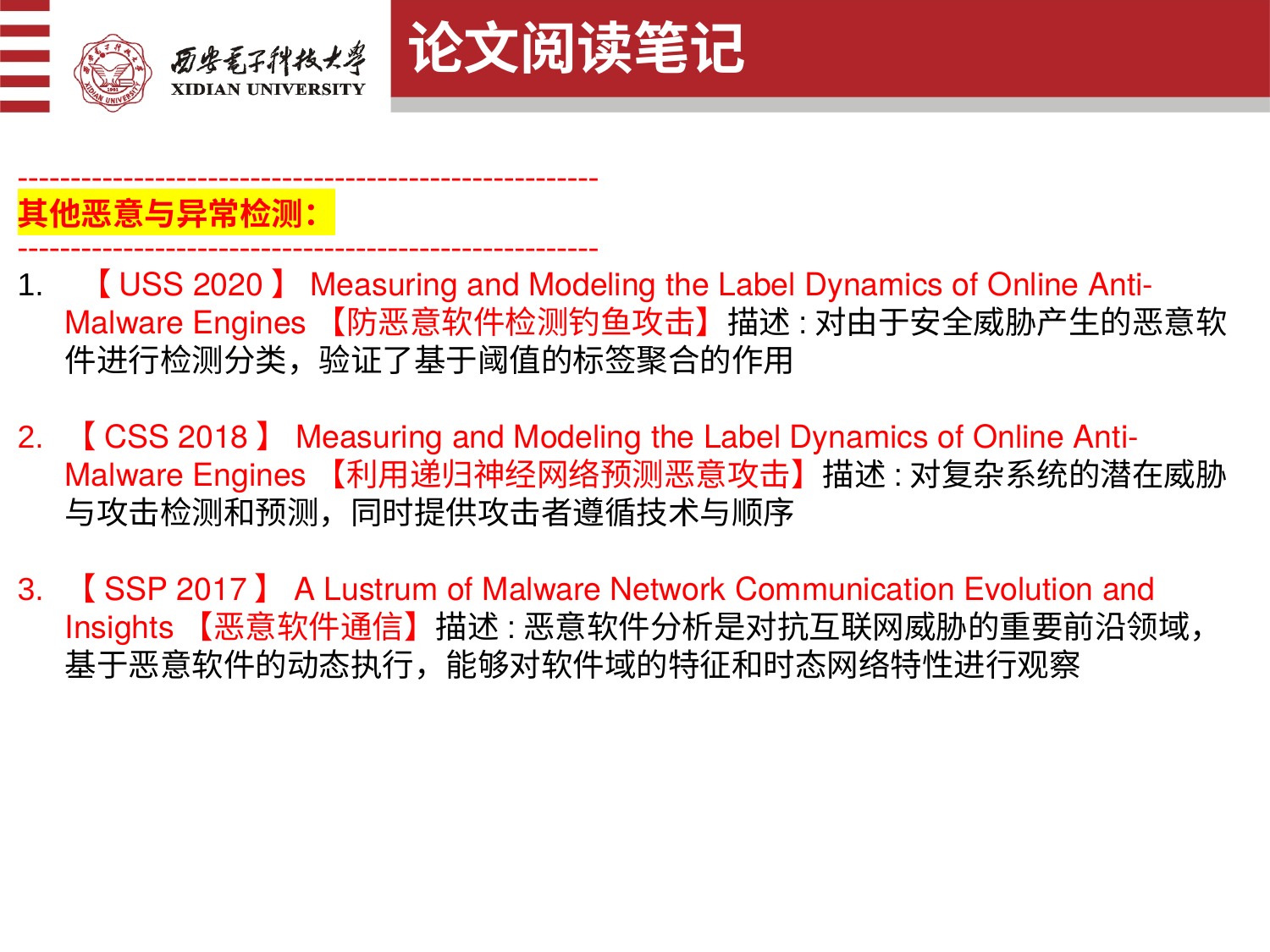

论文阅读笔记

-------------------------------------------------------
其他恶意与异常检测：
-------------------------------------------------------
 【USS 2020】Measuring and Modeling the Label Dynamics of Online Anti-Malware Engines【防恶意软件检测钓鱼攻击】描述:对由于安全威胁产生的恶意软件进行检测分类，验证了基于阈值的标签聚合的作用

【CSS 2018】Measuring and Modeling the Label Dynamics of Online Anti-Malware Engines【利用递归神经网络预测恶意攻击】描述:对复杂系统的潜在威胁与攻击检测和预测，同时提供攻击者遵循技术与顺序

【SSP 2017】A Lustrum of Malware Network Communication Evolution and Insights【恶意软件通信】描述:恶意软件分析是对抗互联网威胁的重要前沿领域，基于恶意软件的动态执行，能够对软件域的特征和时态网络特性进行观察